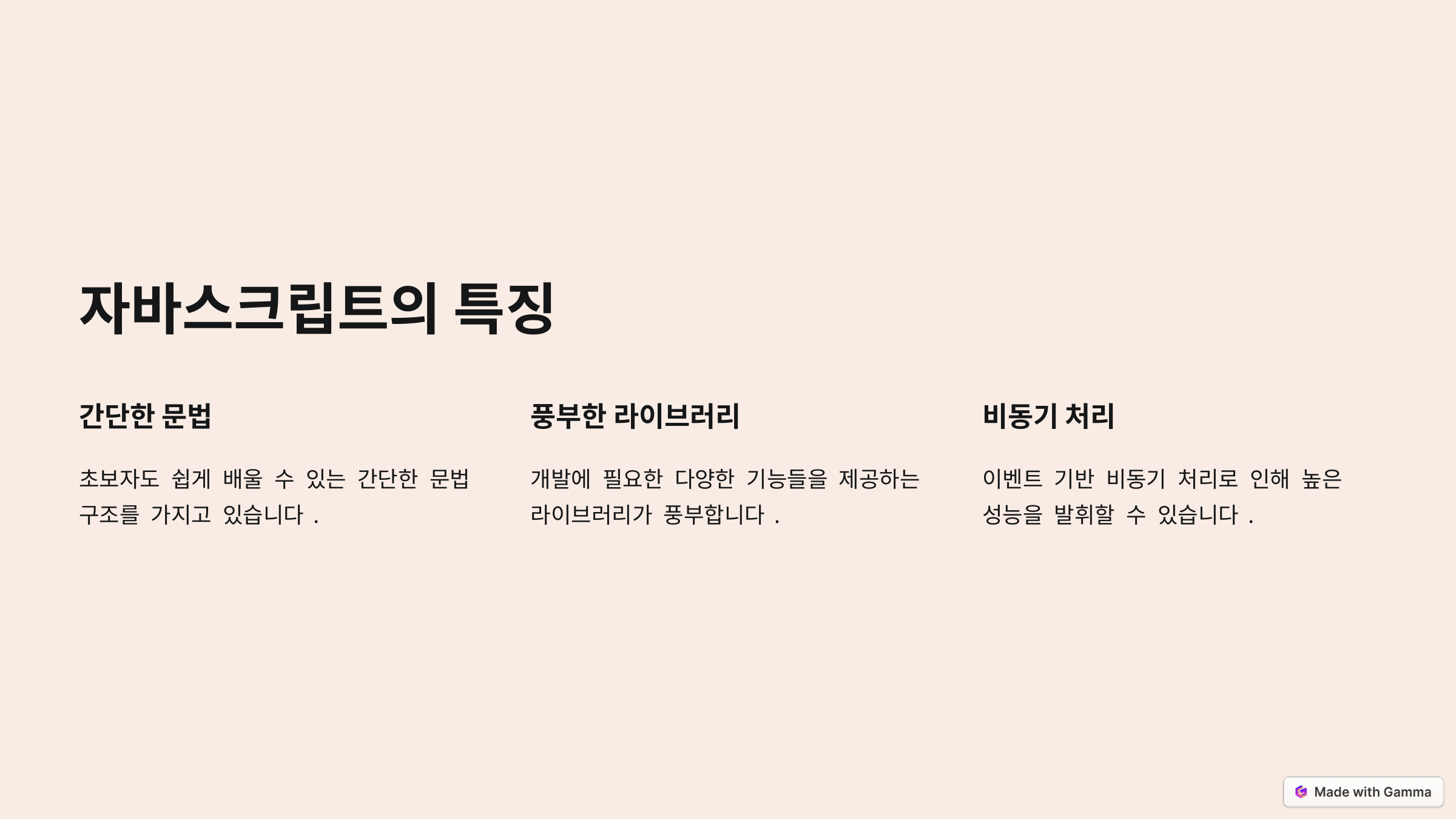

자바스크립트의 특징
간단한 문법
풍부한 라이브러리
비동기 처리
초보자도 쉽게 배울 수 있는 간단한 문법 구조를 가지고 있습니다.
개발에 필요한 다양한 기능들을 제공하는 라이브러리가 풍부합니다.
이벤트 기반 비동기 처리로 인해 높은 성능을 발휘할 수 있습니다.